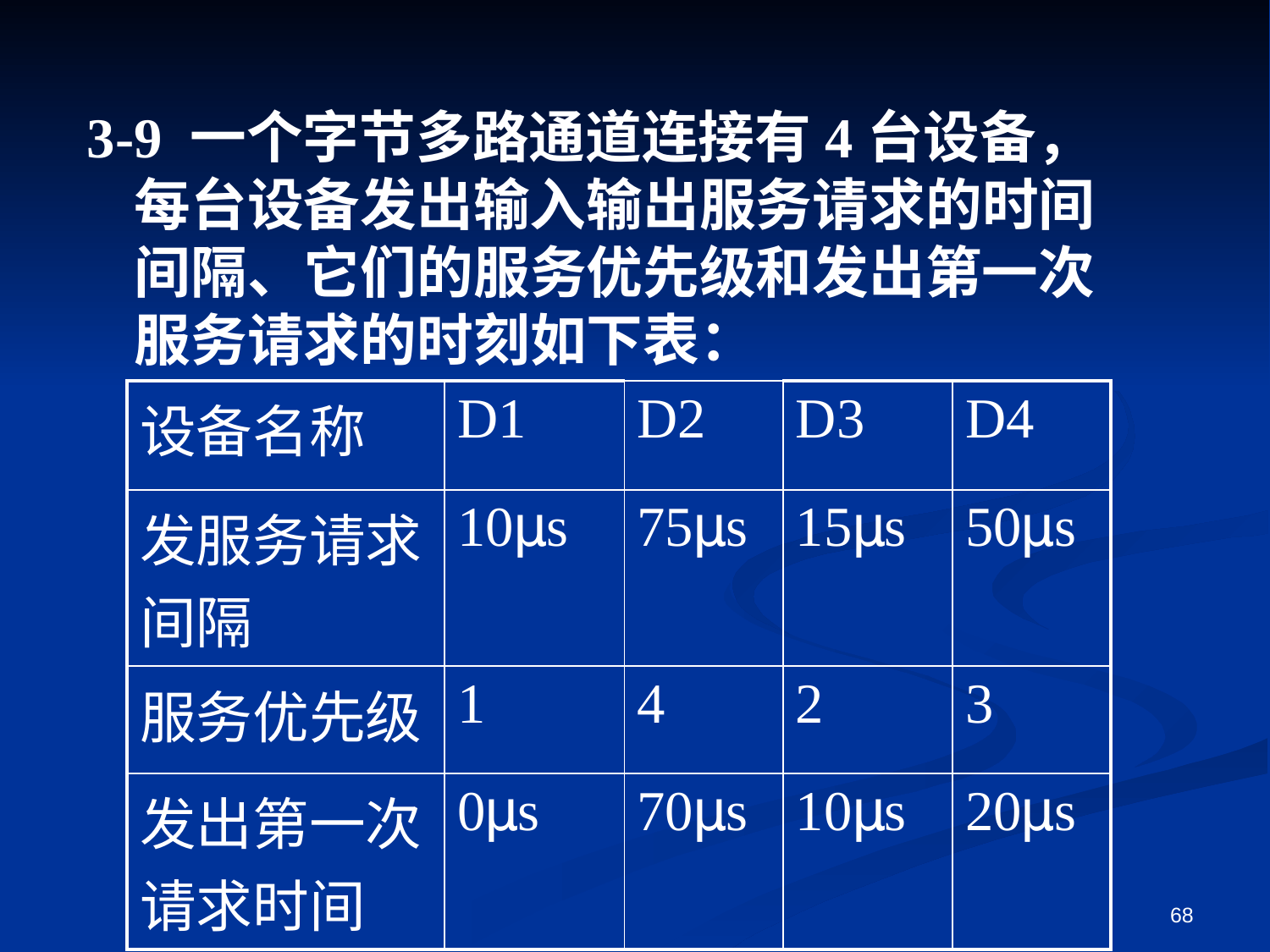

3-9 一个字节多路通道连接有4台设备，每台设备发出输入输出服务请求的时间间隔、它们的服务优先级和发出第一次服务请求的时刻如下表：
| 设备名称 | D1 | D2 | D3 | D4 |
| --- | --- | --- | --- | --- |
| 发服务请求间隔 | 10µs | 75µs | 15µs | 50µs |
| 服务优先级 | 1 | 4 | 2 | 3 |
| 发出第一次请求时间 | 0µs | 70µs | 10µs | 20µs |
68